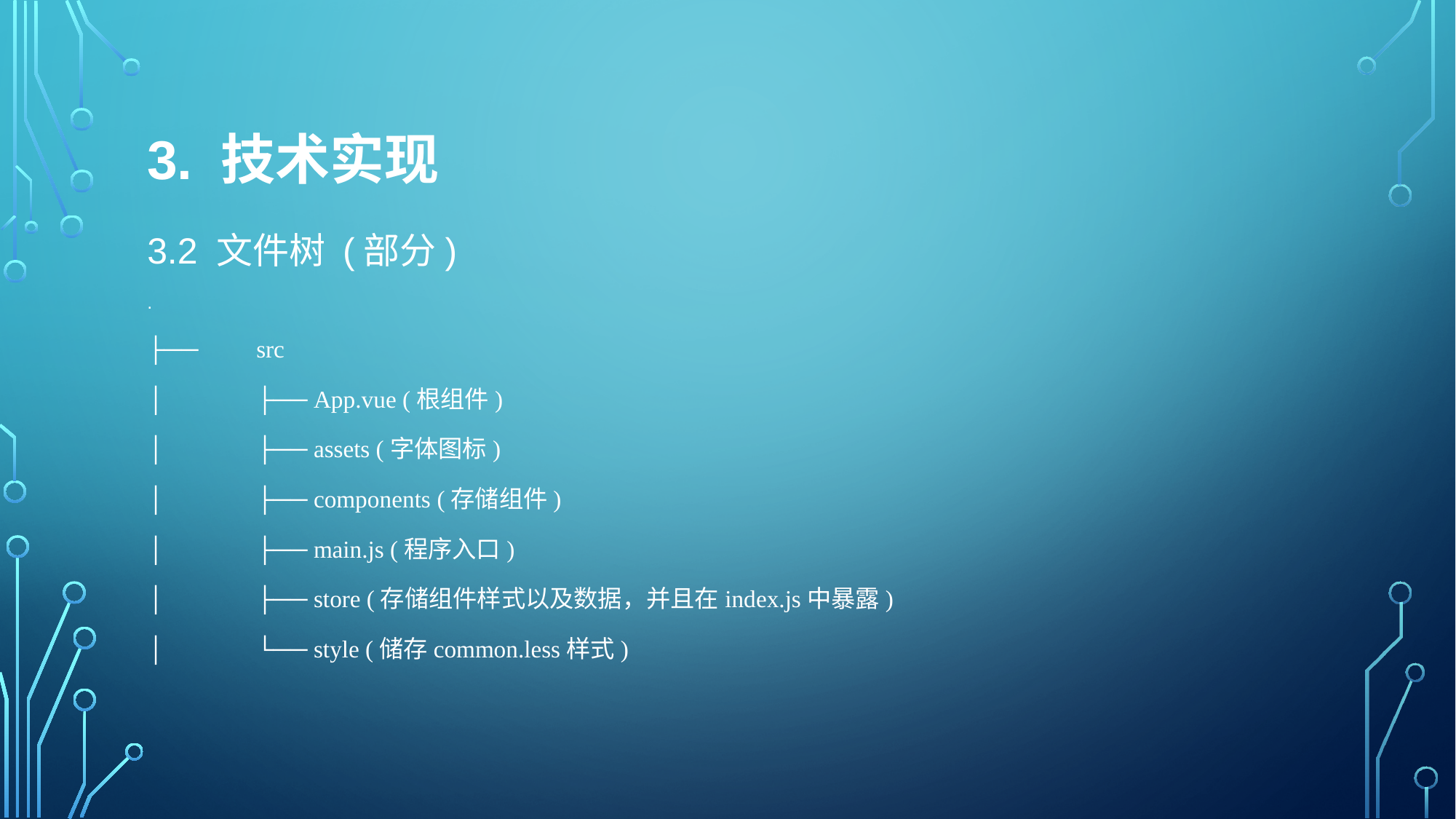

# 3. 技术实现
3.2 文件树 (部分)
.
├── 	src
│ 	├── App.vue (根组件)
│ 	├── assets (字体图标)
│ 	├── components (存储组件)
│ 	├── main.js (程序入口)
│ 	├── store (存储组件样式以及数据，并且在index.js中暴露)
│ 	└── style (储存common.less样式)